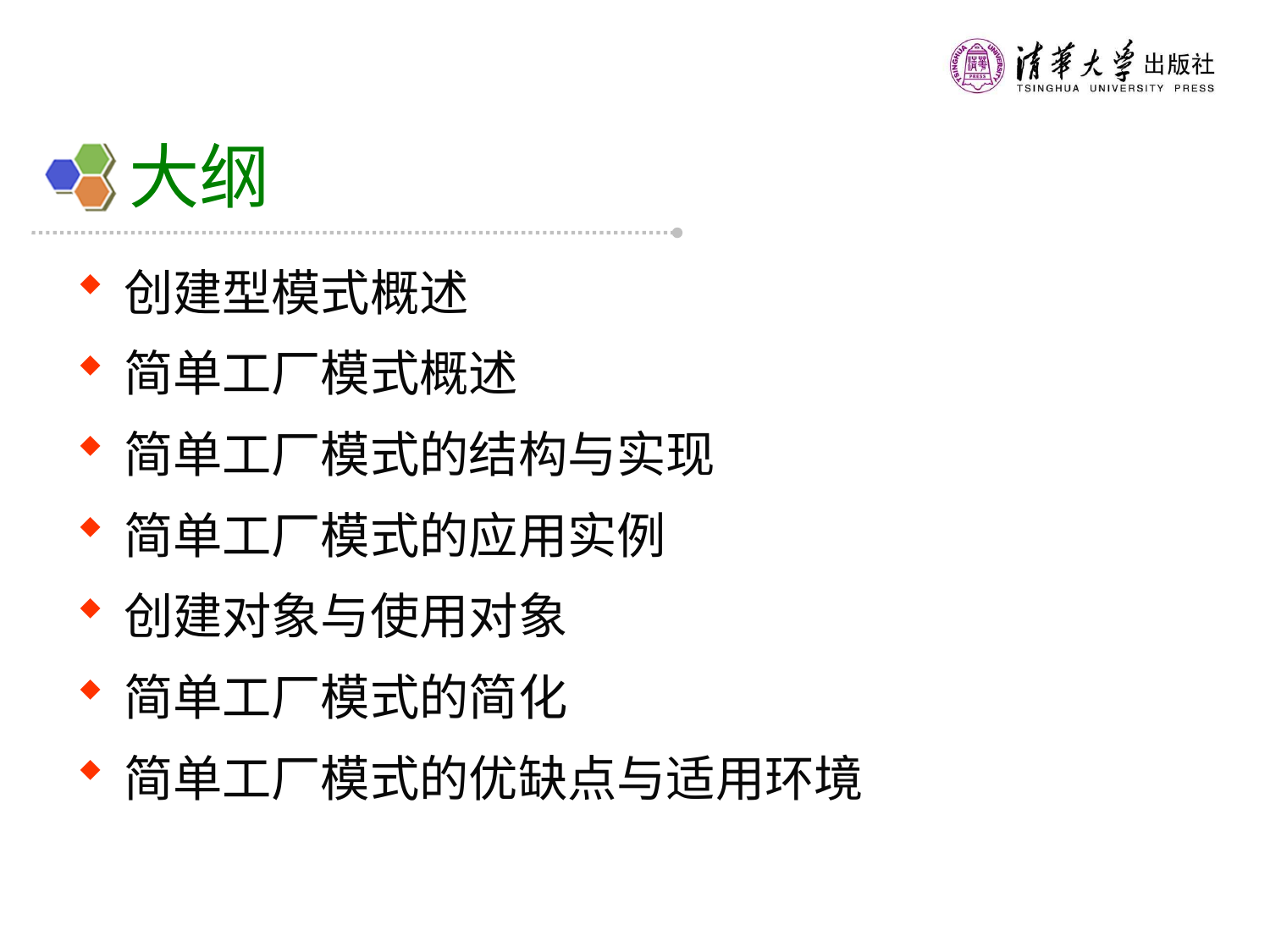

# 大纲

创建型模式概述
简单工厂模式概述
简单工厂模式的结构与实现
简单工厂模式的应用实例
创建对象与使用对象
简单工厂模式的简化
简单工厂模式的优缺点与适用环境